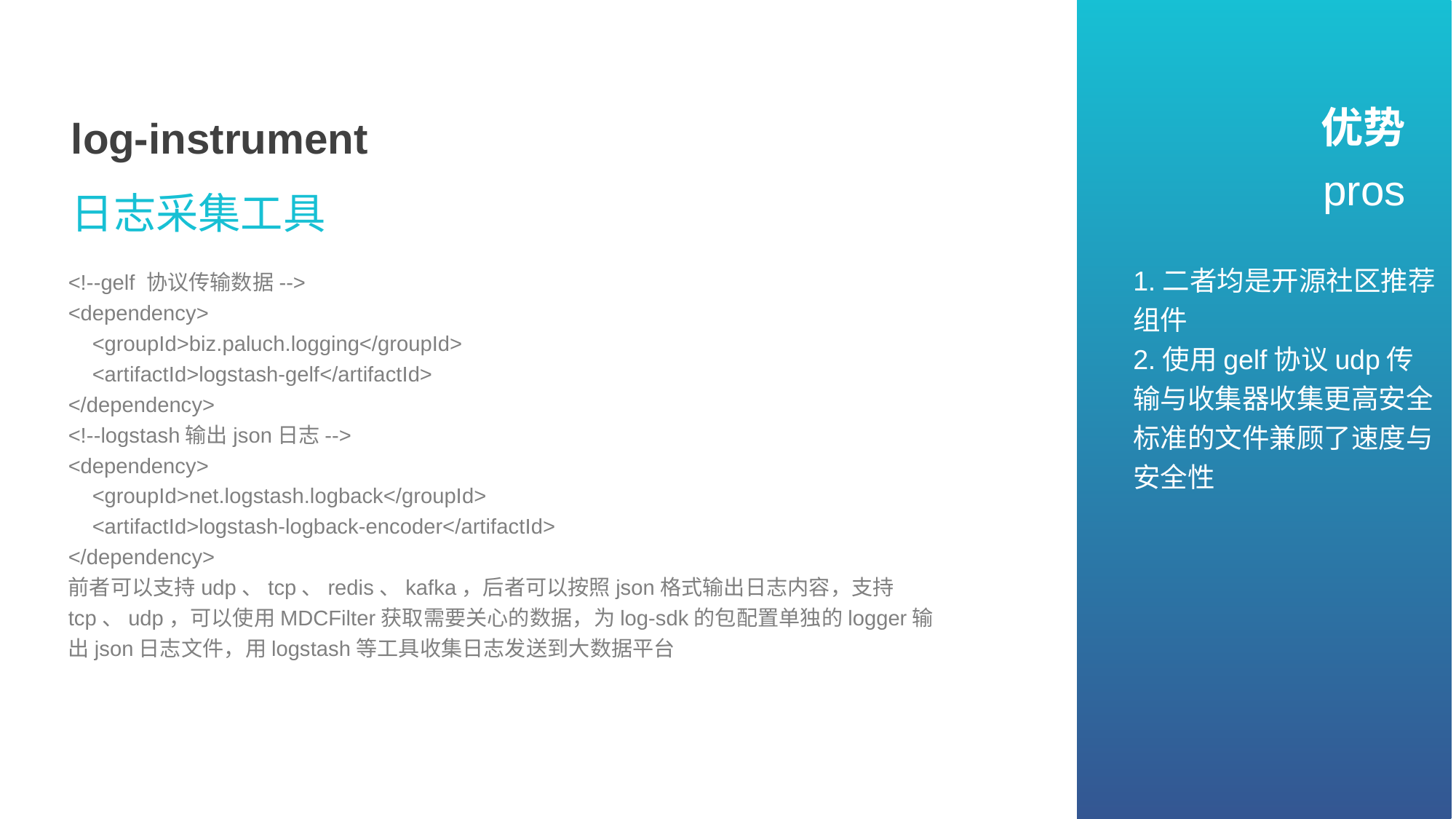

优势
log-instrument
pros
日志采集工具
1.二者均是开源社区推荐组件
2.使用gelf协议udp传输与收集器收集更高安全标准的文件兼顾了速度与安全性
<!--gelf 协议传输数据-->
<dependency>
    <groupId>biz.paluch.logging</groupId>
    <artifactId>logstash-gelf</artifactId>
</dependency>
<!--logstash输出json日志-->
<dependency>
    <groupId>net.logstash.logback</groupId>
    <artifactId>logstash-logback-encoder</artifactId>
</dependency>
前者可以支持udp、tcp、redis、kafka，后者可以按照json格式输出日志内容，支持tcp、udp，可以使用MDCFilter获取需要关心的数据，为log-sdk的包配置单独的logger输出json日志文件，用logstash等工具收集日志发送到大数据平台